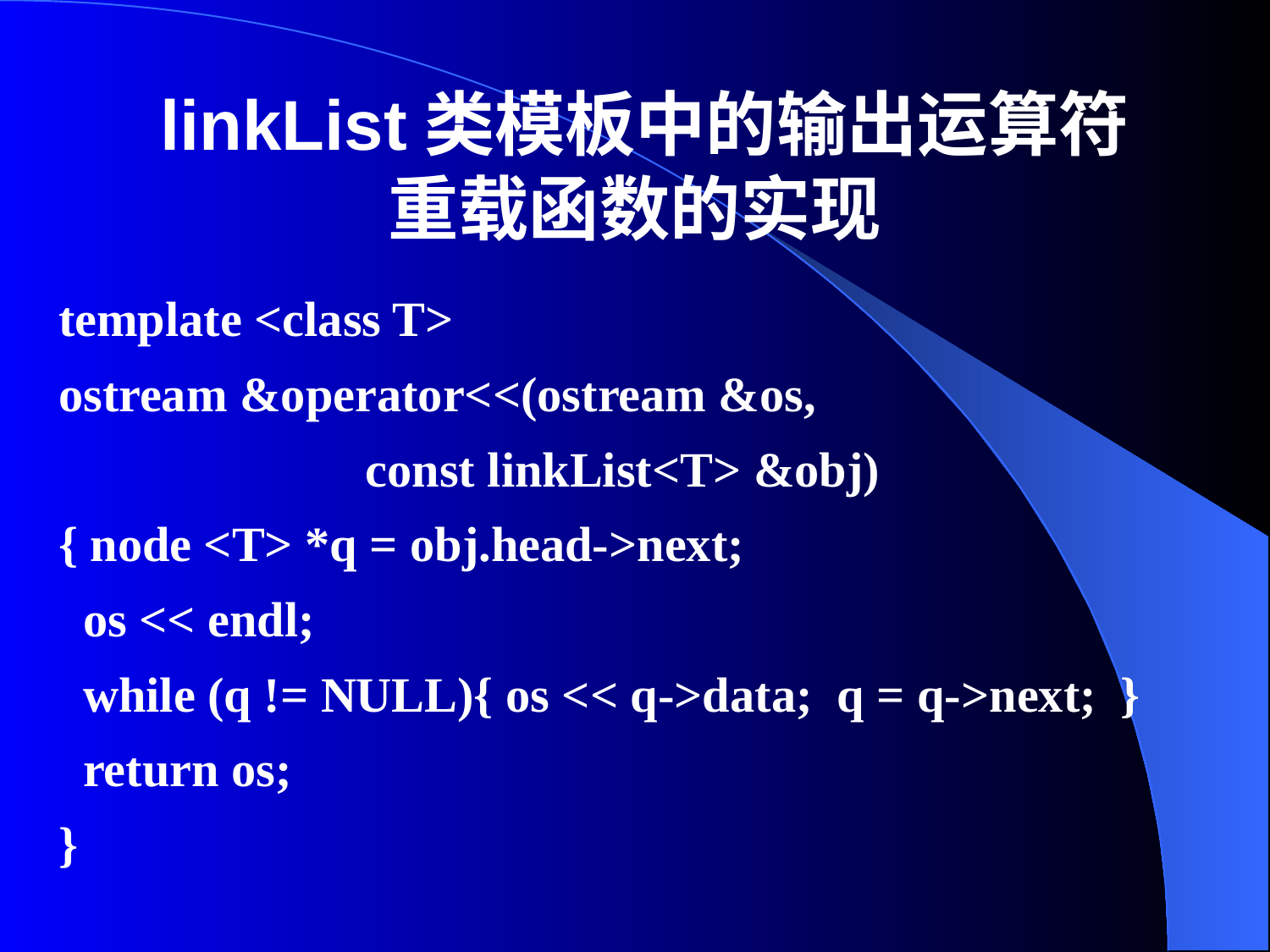

# linkList类模板中的输出运算符重载函数的实现
template <class T>
ostream &operator<<(ostream &os,
                         const linkList<T> &obj)
{ node <T> *q = obj.head->next;
  os << endl;
  while (q != NULL){ os << q->data;  q = q->next;  }
  return os;
}